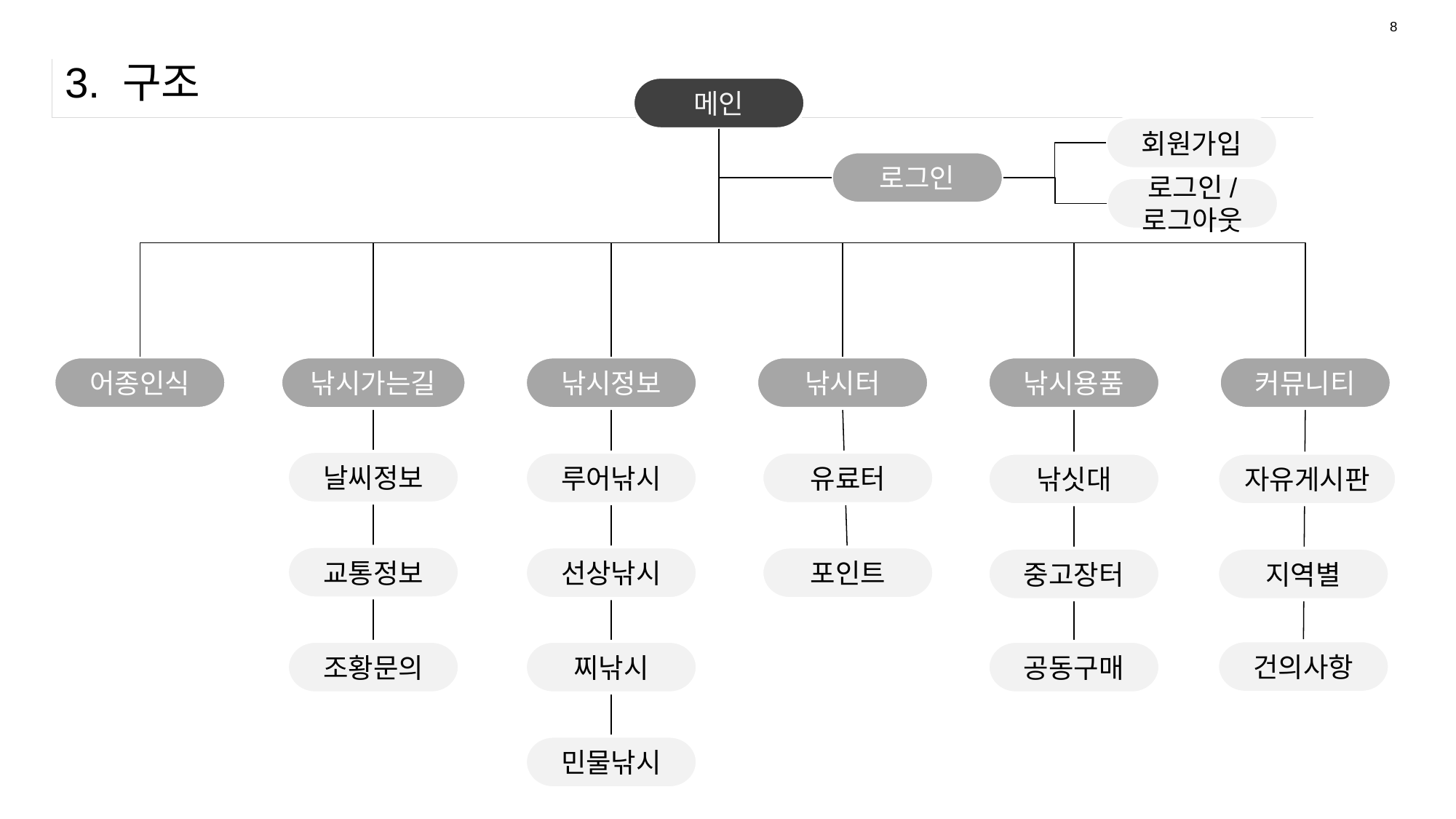

8
# 3. 구조
메인
회원가입
로그인
로그인/
로그아웃
어종인식
낚시가는길
낚시터
낚시용품
커뮤니티
낚시정보
날씨정보
루어낚시
유료터
낚싯대
자유게시판
교통정보
선상낚시
포인트
중고장터
지역별
건의사항
조황문의
찌낚시
공동구매
민물낚시